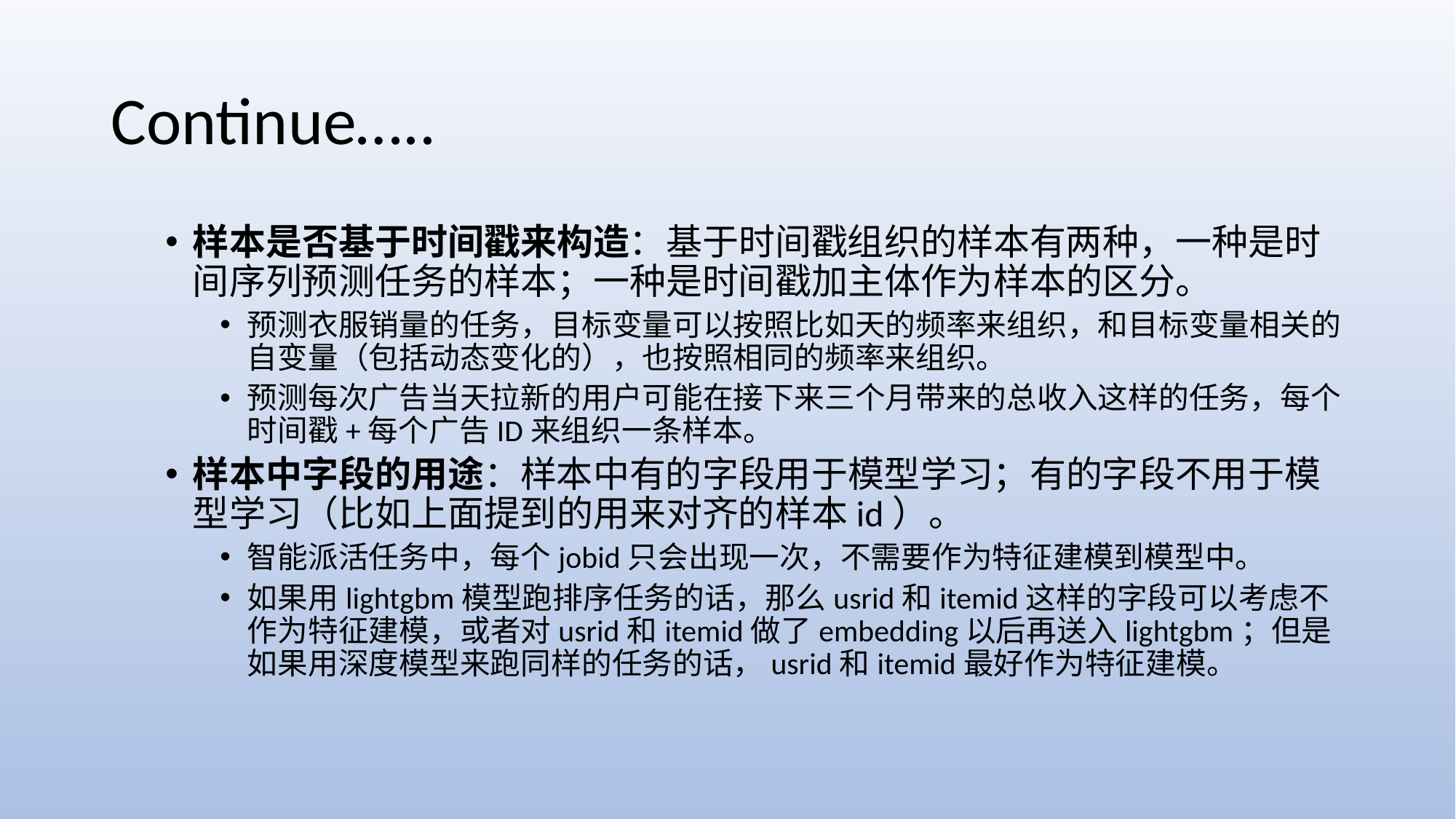

# Continue…..
样本是否基于时间戳来构造：基于时间戳组织的样本有两种，一种是时间序列预测任务的样本；一种是时间戳加主体作为样本的区分。
预测衣服销量的任务，目标变量可以按照比如天的频率来组织，和目标变量相关的自变量（包括动态变化的），也按照相同的频率来组织。
预测每次广告当天拉新的用户可能在接下来三个月带来的总收入这样的任务，每个时间戳+每个广告ID来组织一条样本。
样本中字段的用途：样本中有的字段用于模型学习；有的字段不用于模型学习（比如上面提到的用来对齐的样本id）。
智能派活任务中，每个jobid只会出现一次，不需要作为特征建模到模型中。
如果用lightgbm模型跑排序任务的话，那么usrid和itemid这样的字段可以考虑不作为特征建模，或者对usrid和itemid做了embedding以后再送入lightgbm；但是如果用深度模型来跑同样的任务的话，usrid和itemid最好作为特征建模。